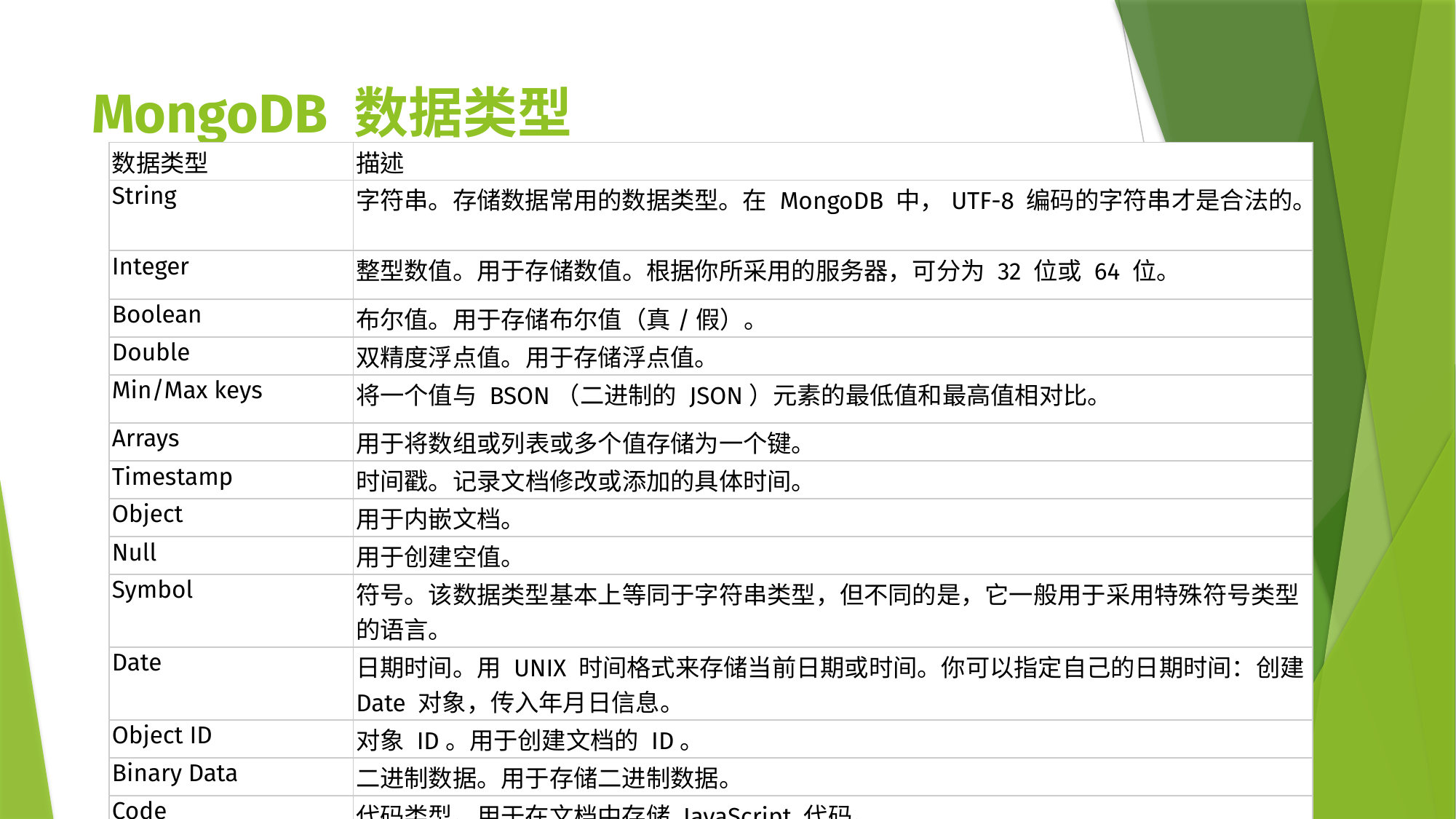

# MongoDB 数据类型
| 数据类型 | 描述 |
| --- | --- |
| String | 字符串。存储数据常用的数据类型。在 MongoDB 中，UTF-8 编码的字符串才是合法的。 |
| Integer | 整型数值。用于存储数值。根据你所采用的服务器，可分为 32 位或 64 位。 |
| Boolean | 布尔值。用于存储布尔值（真/假）。 |
| Double | 双精度浮点值。用于存储浮点值。 |
| Min/Max keys | 将一个值与 BSON（二进制的 JSON）元素的最低值和最高值相对比。 |
| Arrays | 用于将数组或列表或多个值存储为一个键。 |
| Timestamp | 时间戳。记录文档修改或添加的具体时间。 |
| Object | 用于内嵌文档。 |
| Null | 用于创建空值。 |
| Symbol | 符号。该数据类型基本上等同于字符串类型，但不同的是，它一般用于采用特殊符号类型的语言。 |
| Date | 日期时间。用 UNIX 时间格式来存储当前日期或时间。你可以指定自己的日期时间：创建 Date 对象，传入年月日信息。 |
| Object ID | 对象 ID。用于创建文档的 ID。 |
| Binary Data | 二进制数据。用于存储二进制数据。 |
| Code | 代码类型。用于在文档中存储 JavaScript 代码。 |
| Regular expression | 正则表达式类型。用于存储正则表达式。 |